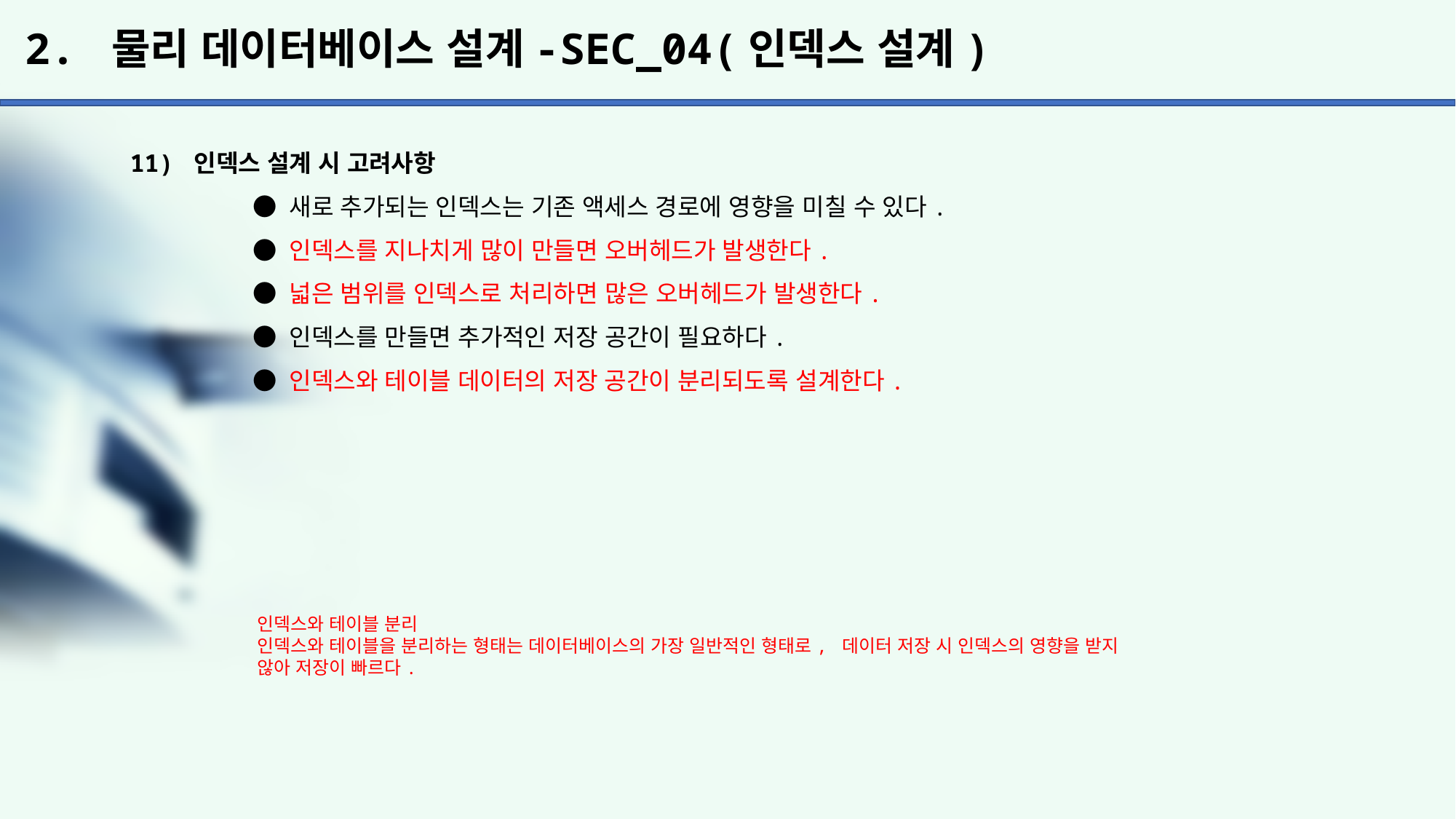

# 2. 물리 데이터베이스 설계-SEC_04(인덱스 설계)
11) 인덱스 설계 시 고려사항
	  ● 새로 추가되는 인덱스는 기존 액세스 경로에 영향을 미칠 수 있다.
	  ● 인덱스를 지나치게 많이 만들면 오버헤드가 발생한다.
	  ● 넓은 범위를 인덱스로 처리하면 많은 오버헤드가 발생한다.
	  ● 인덱스를 만들면 추가적인 저장 공간이 필요하다.
	  ● 인덱스와 테이블 데이터의 저장 공간이 분리되도록 설계한다.
인덱스와 테이블 분리
인덱스와 테이블을 분리하는 형태는 데이터베이스의 가장 일반적인 형태로, 데이터 저장 시 인덱스의 영향을 받지
않아 저장이 빠르다.